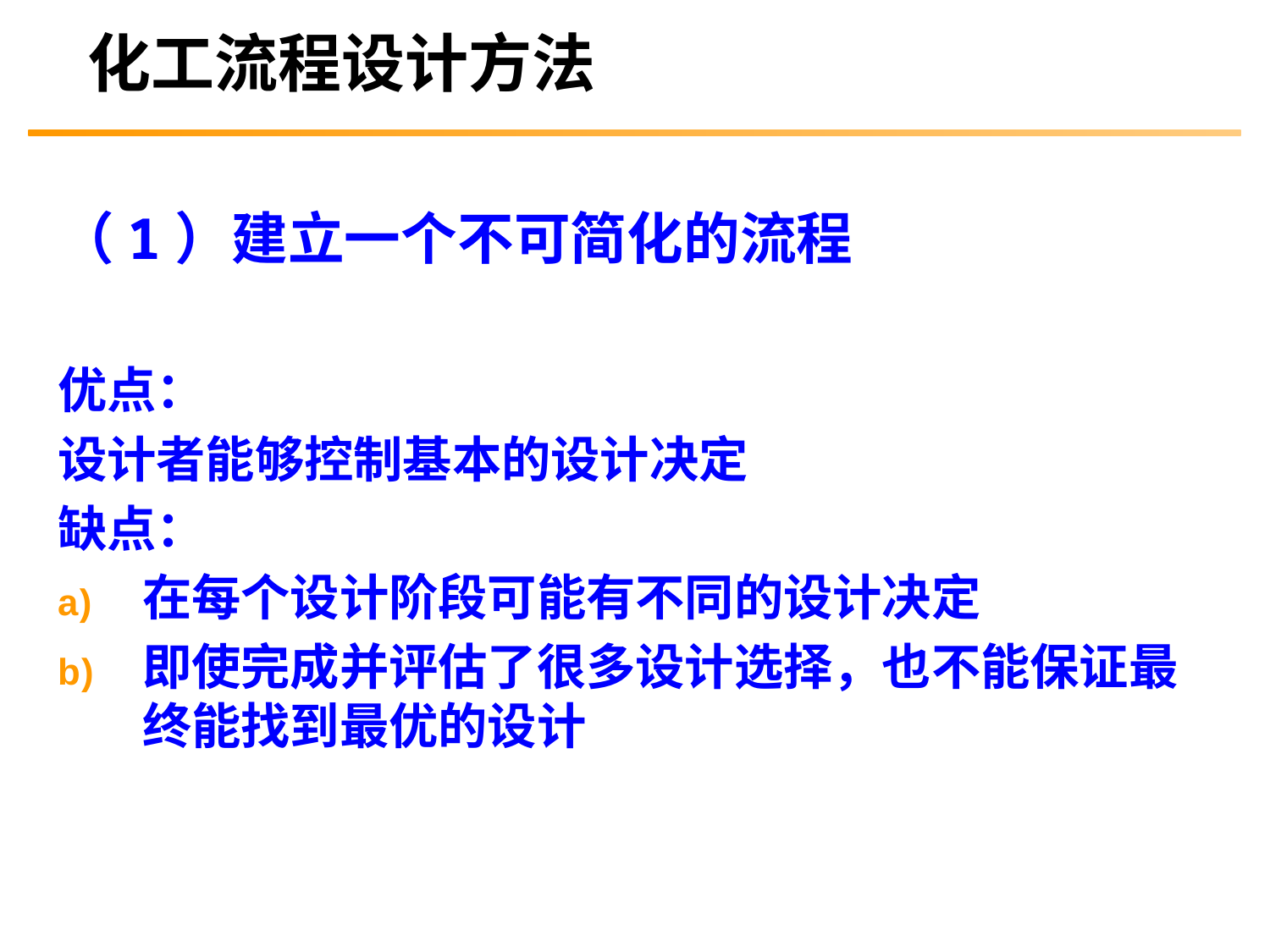

# 化工流程设计方法
（1）建立一个不可简化的流程

优点：
设计者能够控制基本的设计决定
缺点：
在每个设计阶段可能有不同的设计决定
即使完成并评估了很多设计选择，也不能保证最终能找到最优的设计